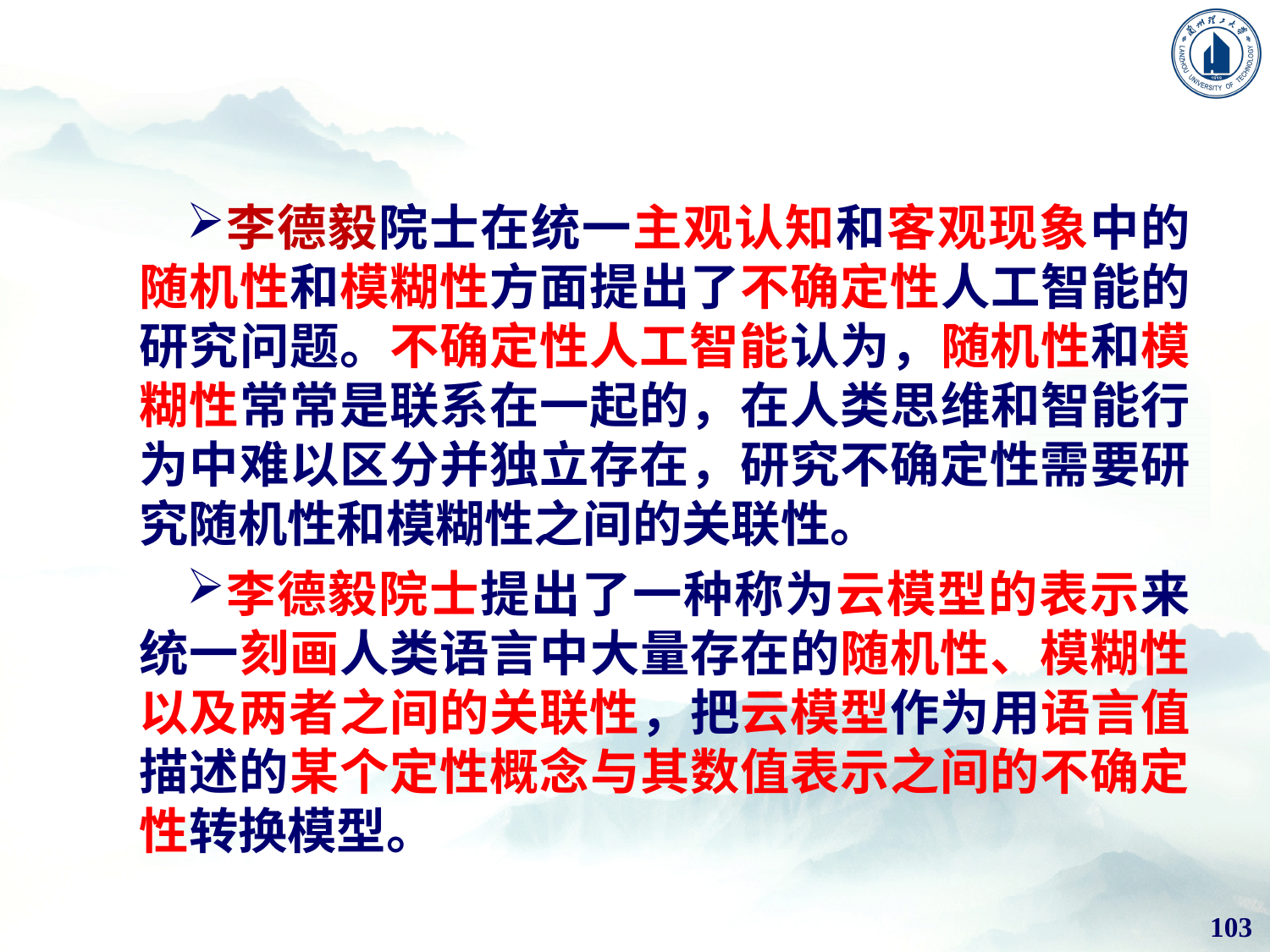

#
李德毅院士在统一主观认知和客观现象中的随机性和模糊性方面提出了不确定性人工智能的研究问题。不确定性人工智能认为，随机性和模糊性常常是联系在一起的，在人类思维和智能行为中难以区分并独立存在，研究不确定性需要研究随机性和模糊性之间的关联性。
李德毅院士提出了一种称为云模型的表示来统一刻画人类语言中大量存在的随机性、模糊性以及两者之间的关联性，把云模型作为用语言值描述的某个定性概念与其数值表示之间的不确定性转换模型。

103